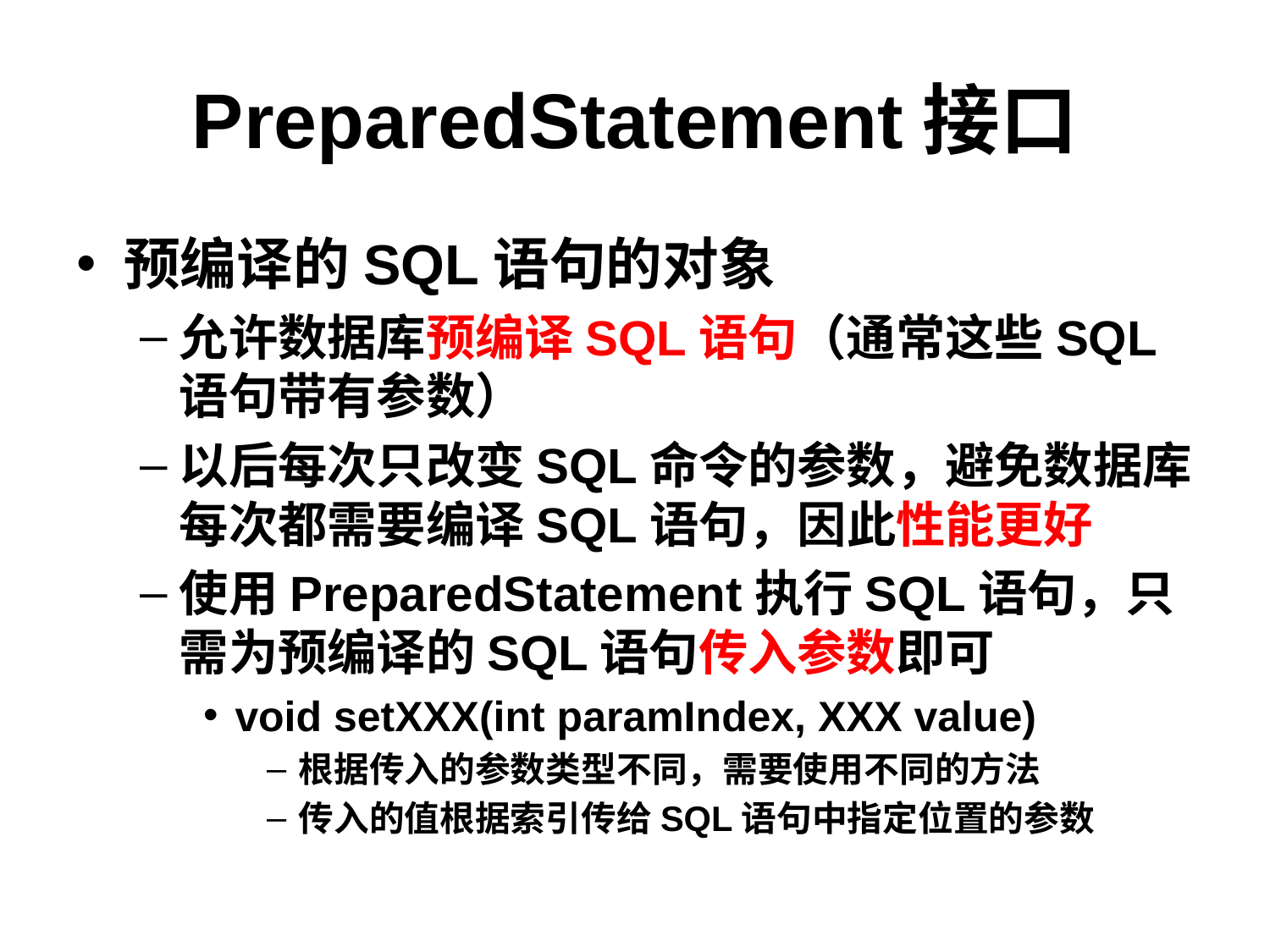

# PreparedStatement接口
预编译的SQL语句的对象
允许数据库预编译SQL语句（通常这些SQL语句带有参数）
以后每次只改变SQL命令的参数，避免数据库每次都需要编译SQL语句，因此性能更好
使用PreparedStatement执行SQL语句，只需为预编译的SQL语句传入参数即可
void setXXX(int paramIndex, XXX value)
根据传入的参数类型不同，需要使用不同的方法
传入的值根据索引传给SQL语句中指定位置的参数